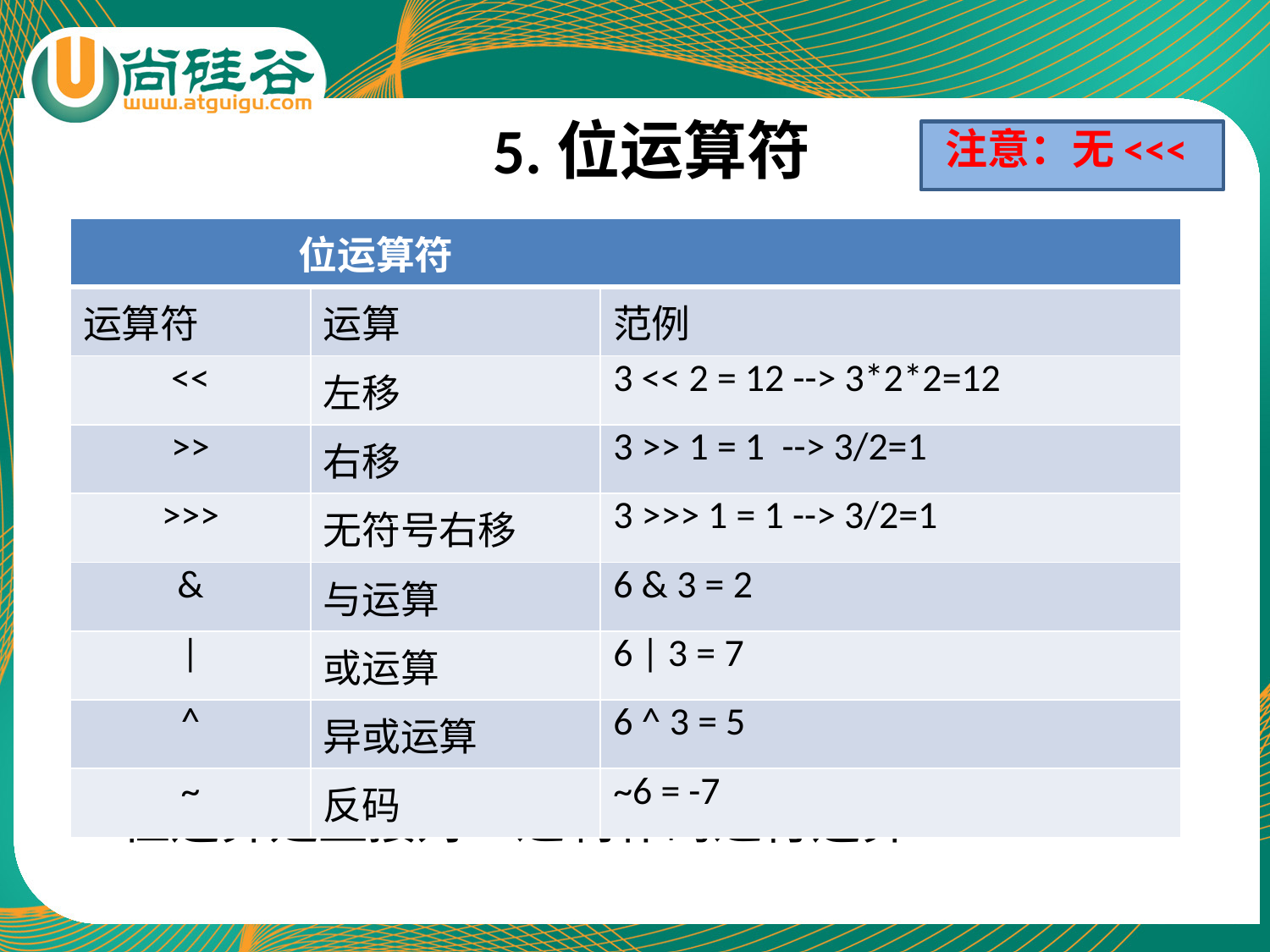

# 5.位运算符
注意：无<<<

| 位运算符 |  |  |
| --- | --- | --- |
| 运算符 | 运算 | 范例 |
| << | 左移 | 3 << 2 = 12 --> 3\*2\*2=12 |
| >> | 右移 | 3 >> 1 = 1 --> 3/2=1 |
| >>> | 无符号右移 | 3 >>> 1 = 1 --> 3/2=1 |
| & | 与运算 | 6 & 3 = 2 |
| | | 或运算 | 6 | 3 = 7 |
| ^ | 异或运算 | 6 ^ 3 = 5 |
| ~ | 反码 | ~6 = -7 |
位运算是直接对二进制补码进行运算